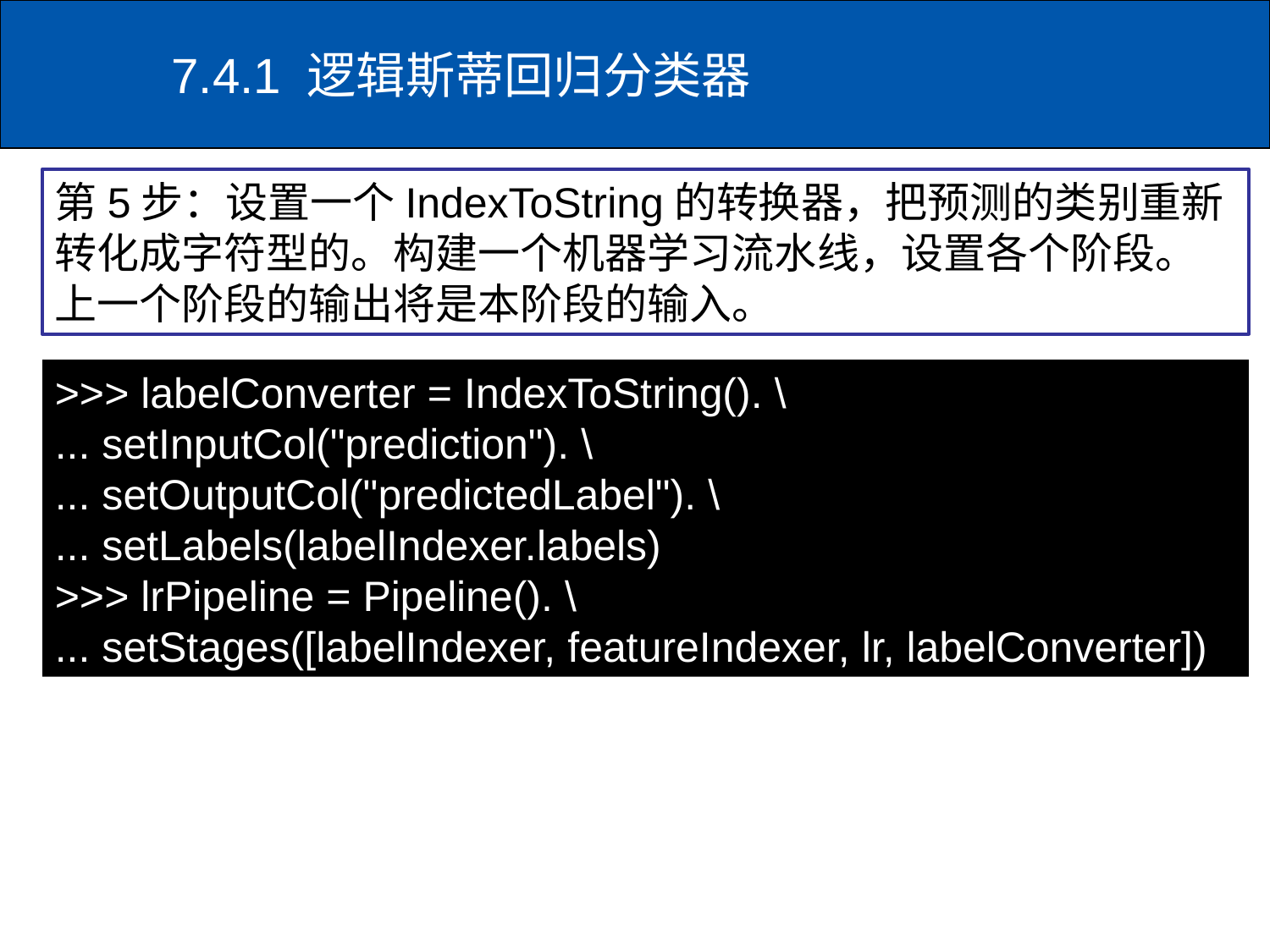

# 7.4.1 逻辑斯蒂回归分类器
第5步：设置一个IndexToString的转换器，把预测的类别重新转化成字符型的。构建一个机器学习流水线，设置各个阶段。上一个阶段的输出将是本阶段的输入。
>>> labelConverter = IndexToString(). \
... setInputCol("prediction"). \
... setOutputCol("predictedLabel"). \
... setLabels(labelIndexer.labels)
>>> lrPipeline = Pipeline(). \
... setStages([labelIndexer, featureIndexer, lr, labelConverter])